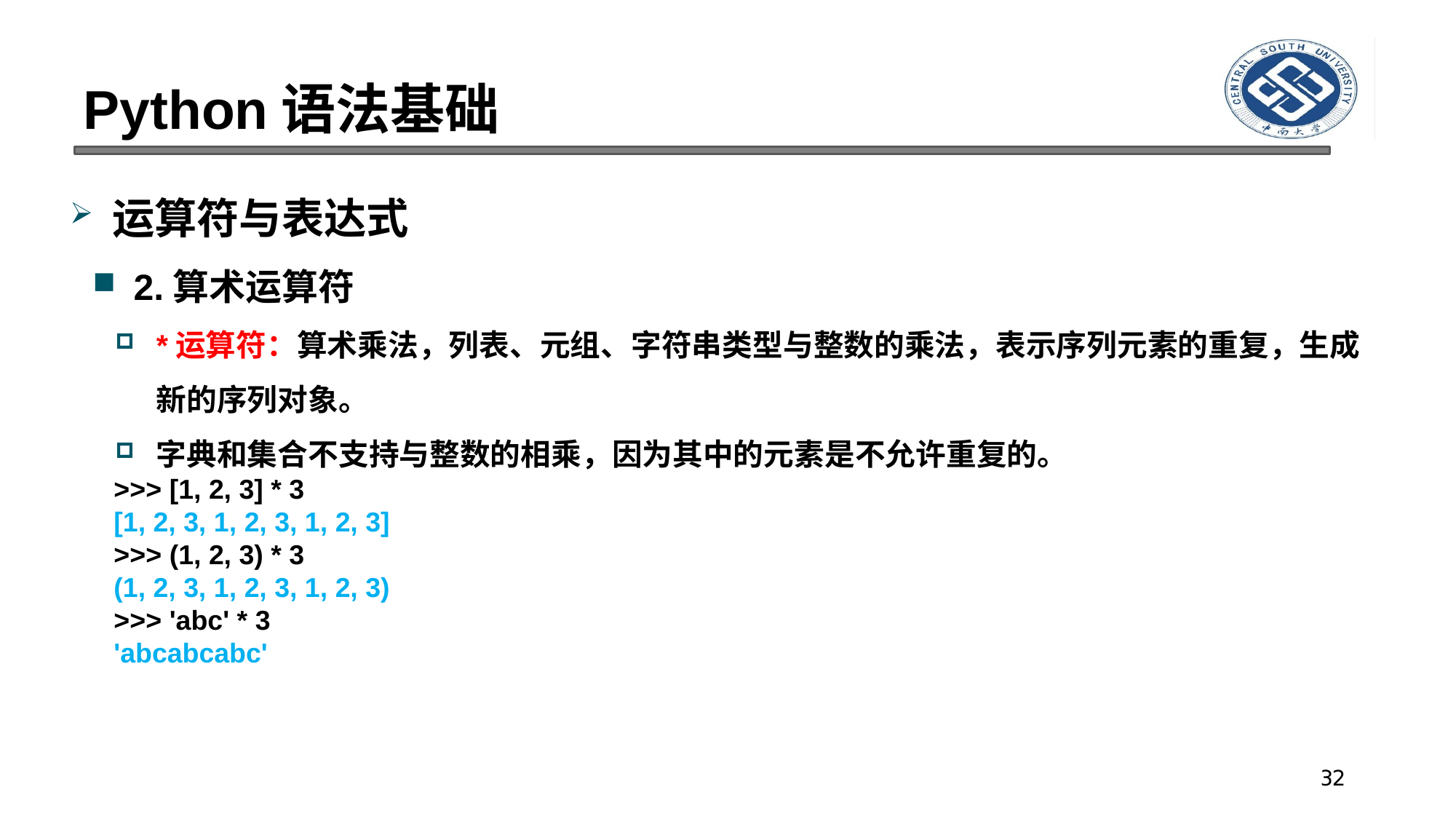

# Python语法基础
运算符与表达式
2.算术运算符
*运算符：算术乘法，列表、元组、字符串类型与整数的乘法，表示序列元素的重复，生成新的序列对象。
字典和集合不支持与整数的相乘，因为其中的元素是不允许重复的。
>>> [1, 2, 3] * 3
[1, 2, 3, 1, 2, 3, 1, 2, 3]
>>> (1, 2, 3) * 3
(1, 2, 3, 1, 2, 3, 1, 2, 3)
>>> 'abc' * 3
'abcabcabc'

32